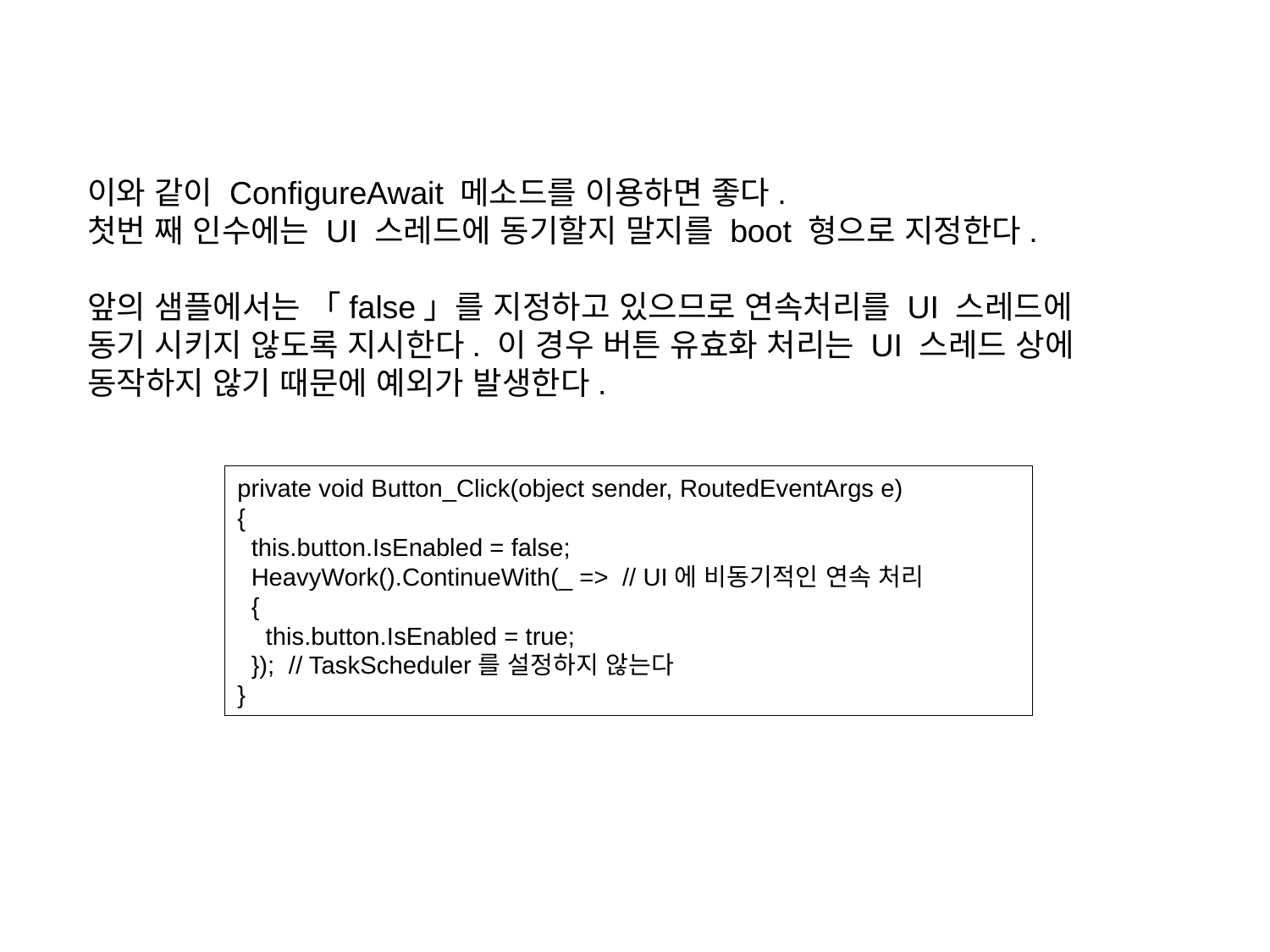

이와 같이 ConfigureAwait 메소드를 이용하면 좋다.
첫번 째 인수에는 UI 스레드에 동기할지 말지를 boot 형으로 지정한다.

앞의 샘플에서는 「false」를 지정하고 있으므로 연속처리를 UI 스레드에 동기 시키지 않도록 지시한다. 이 경우 버튼 유효화 처리는 UI 스레드 상에 동작하지 않기 때문에 예외가 발생한다.
private void Button_Click(object sender, RoutedEventArgs e)
{
  this.button.IsEnabled = false;
  HeavyWork().ContinueWith(_ =>  // UI에 비동기적인 연속 처리
  {
    this.button.IsEnabled = true;
  });  // TaskScheduler를 설정하지 않는다
}